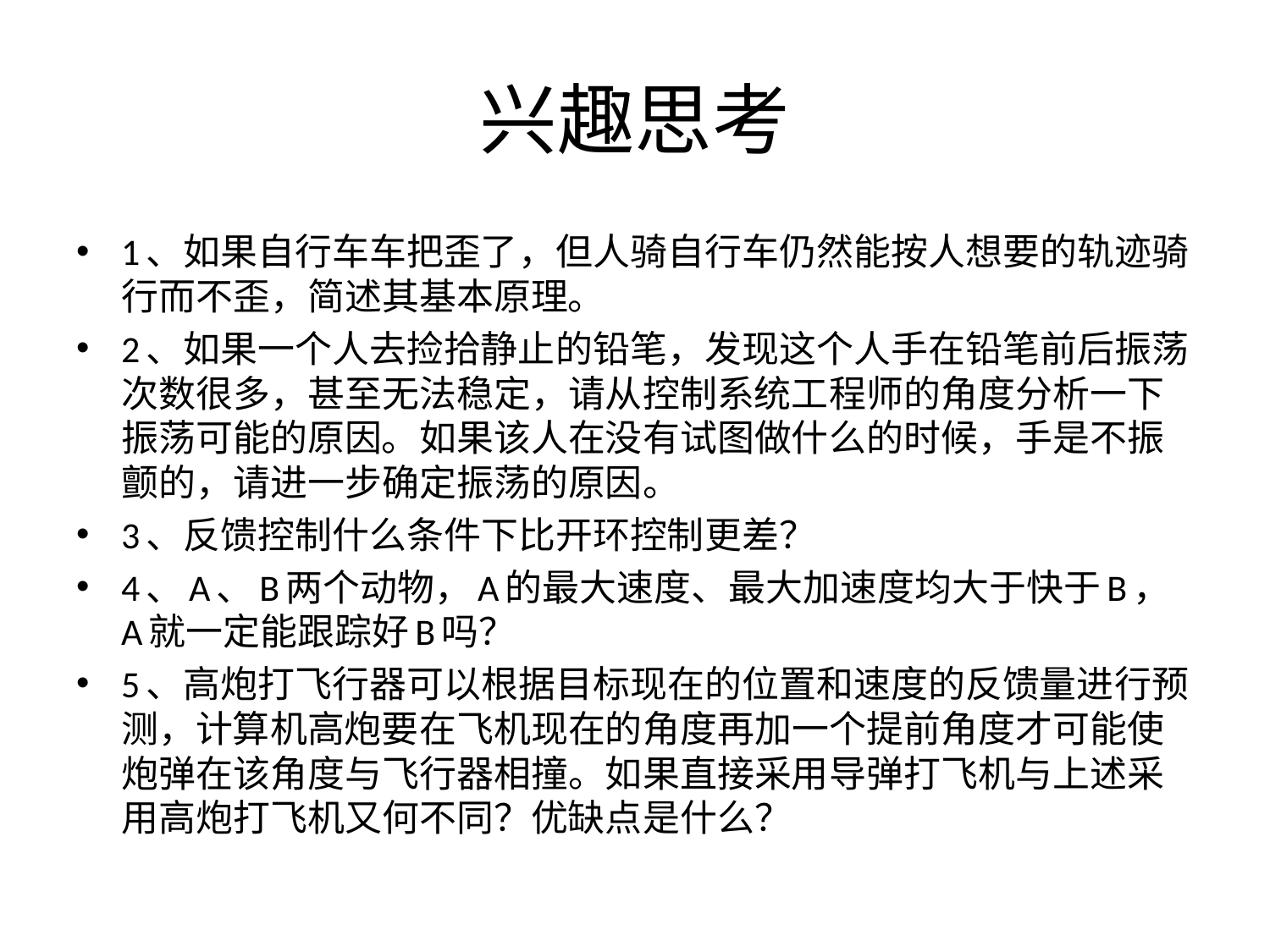

# 兴趣思考
1、如果自行车车把歪了，但人骑自行车仍然能按人想要的轨迹骑行而不歪，简述其基本原理。
2、如果一个人去捡拾静止的铅笔，发现这个人手在铅笔前后振荡次数很多，甚至无法稳定，请从控制系统工程师的角度分析一下振荡可能的原因。如果该人在没有试图做什么的时候，手是不振颤的，请进一步确定振荡的原因。
3、反馈控制什么条件下比开环控制更差？
4、A、B两个动物，A的最大速度、最大加速度均大于快于B， A就一定能跟踪好B吗？
5、高炮打飞行器可以根据目标现在的位置和速度的反馈量进行预测，计算机高炮要在飞机现在的角度再加一个提前角度才可能使炮弹在该角度与飞行器相撞。如果直接采用导弹打飞机与上述采用高炮打飞机又何不同？优缺点是什么？